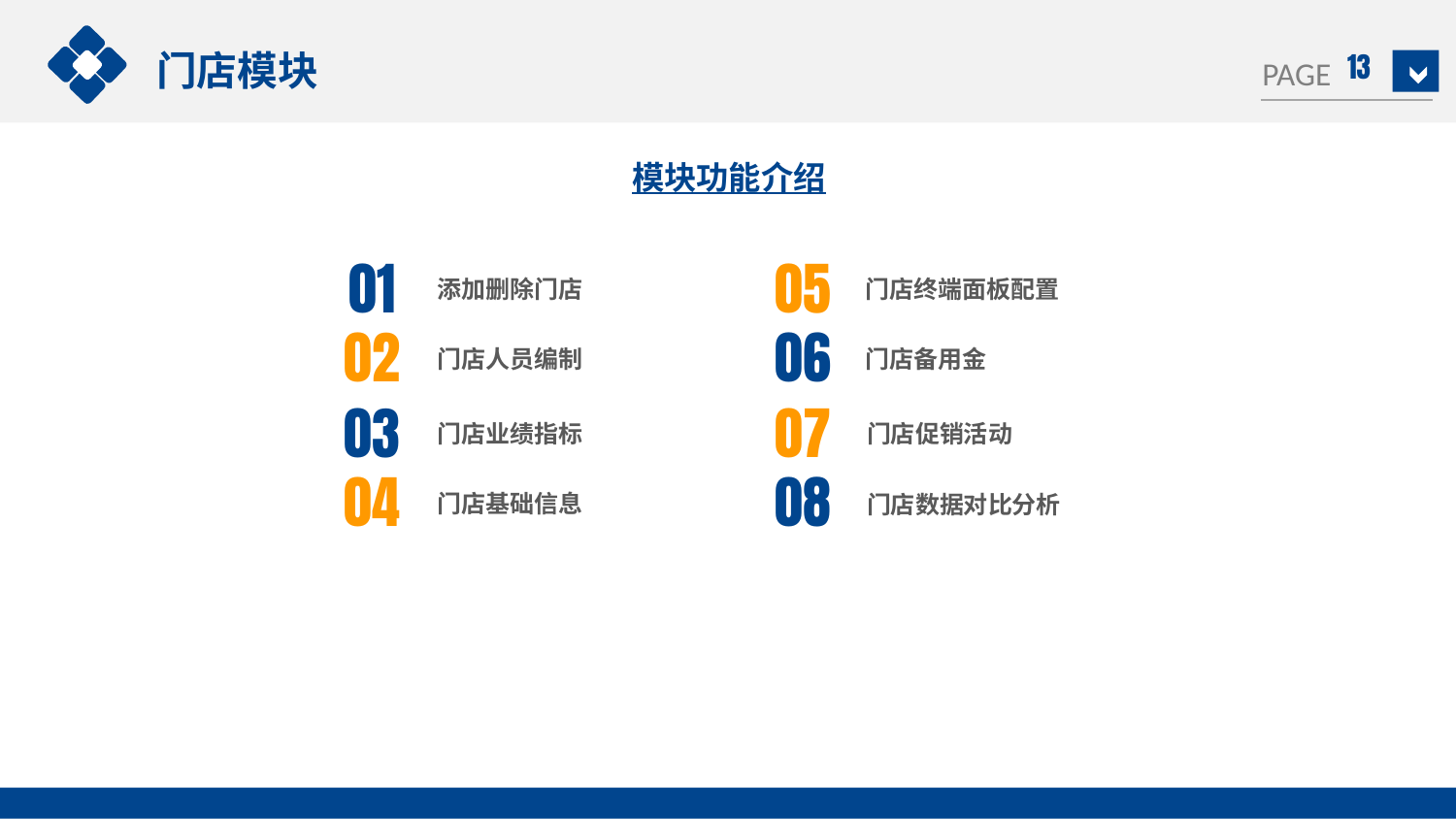

门店模块
13
模块功能介绍
01
05
添加删除门店
门店终端面板配置
02
06
门店人员编制
门店备用金
03
07
门店促销活动
门店业绩指标
04
08
门店基础信息
门店数据对比分析